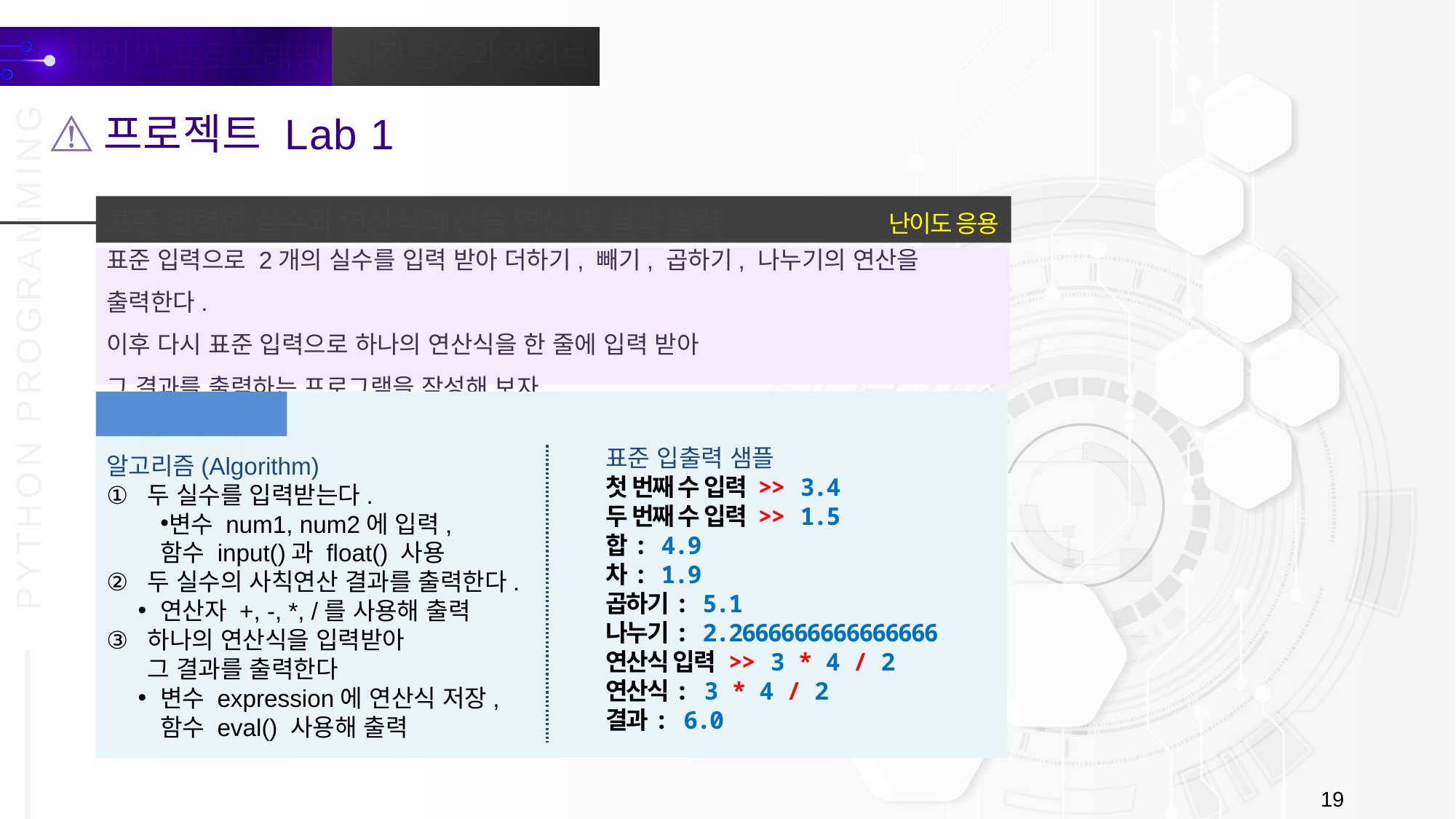

프로젝트 Lab 1

난이도 응용
표준 입력한 실수와 연산식의 산술 연산 및 결과 출력
표준 입력으로 2개의 실수를 입력 받아 더하기, 빼기, 곱하기, 나누기의 연산을 출력한다.
이후 다시 표준 입력으로 하나의 연산식을 한 줄에 입력 받아
그 결과를 출력하는 프로그램을 작성해 보자.

설계 (Design)
표준 입출력 샘플
첫 번째 수 입력 >> 3.4
두 번째 수 입력 >> 1.5
합: 4.9
차: 1.9
곱하기: 5.1
나누기: 2.2666666666666666
연산식 입력 >> 3 * 4 / 2
연산식: 3 * 4 / 2
결과: 6.0
알고리즘(Algorithm)
두 실수를 입력받는다.
변수 num1, num2에 입력,
함수 input()과 float() 사용
두 실수의 사칙연산 결과를 출력한다.
연산자 +, -, *, /를 사용해 출력
하나의 연산식을 입력받아
그 결과를 출력한다
변수 expression에 연산식 저장,
함수 eval() 사용해 출력
19